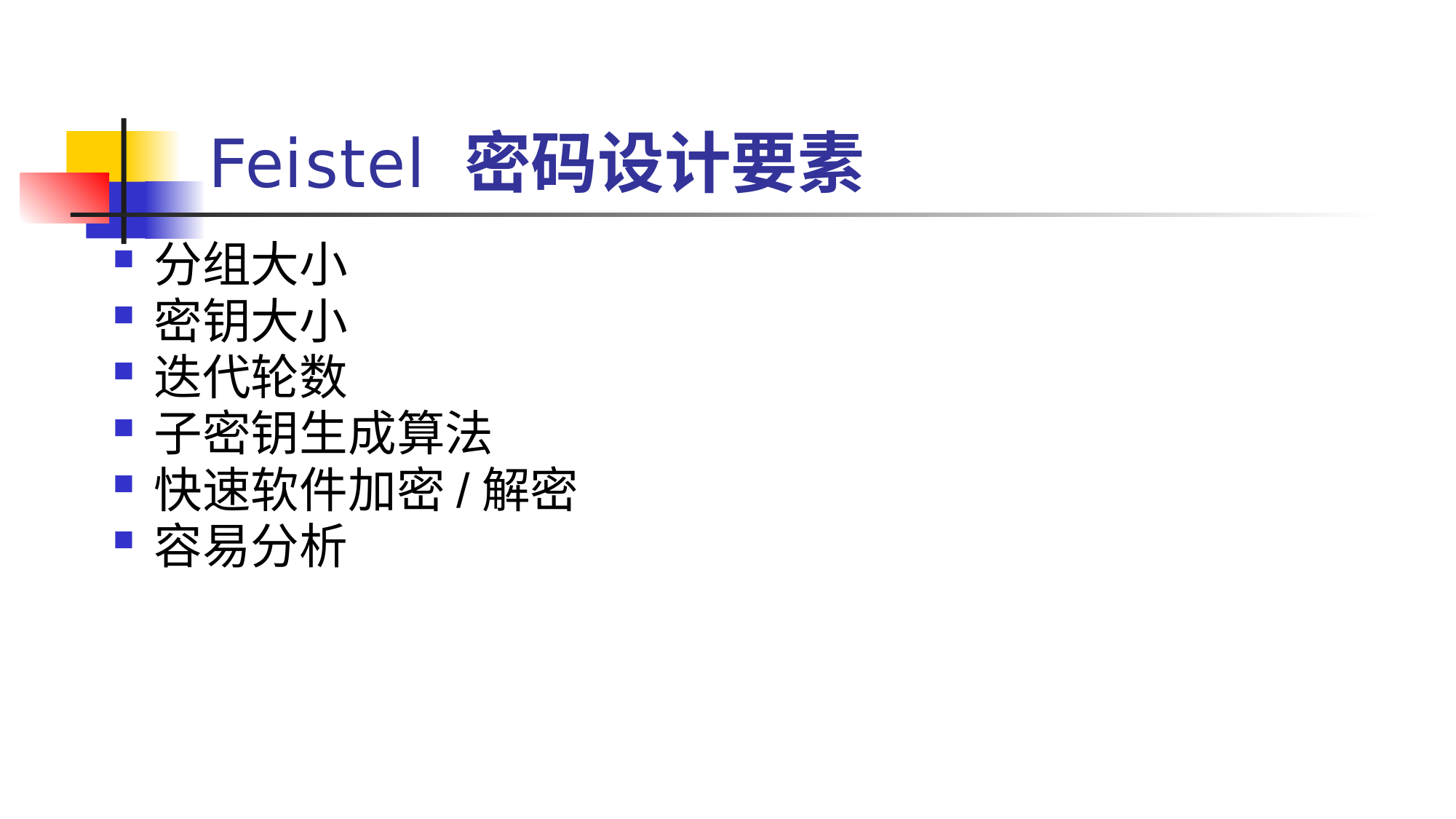

# Feistel 密码设计要素
分组大小
密钥大小
迭代轮数
子密钥生成算法
快速软件加密/解密
容易分析